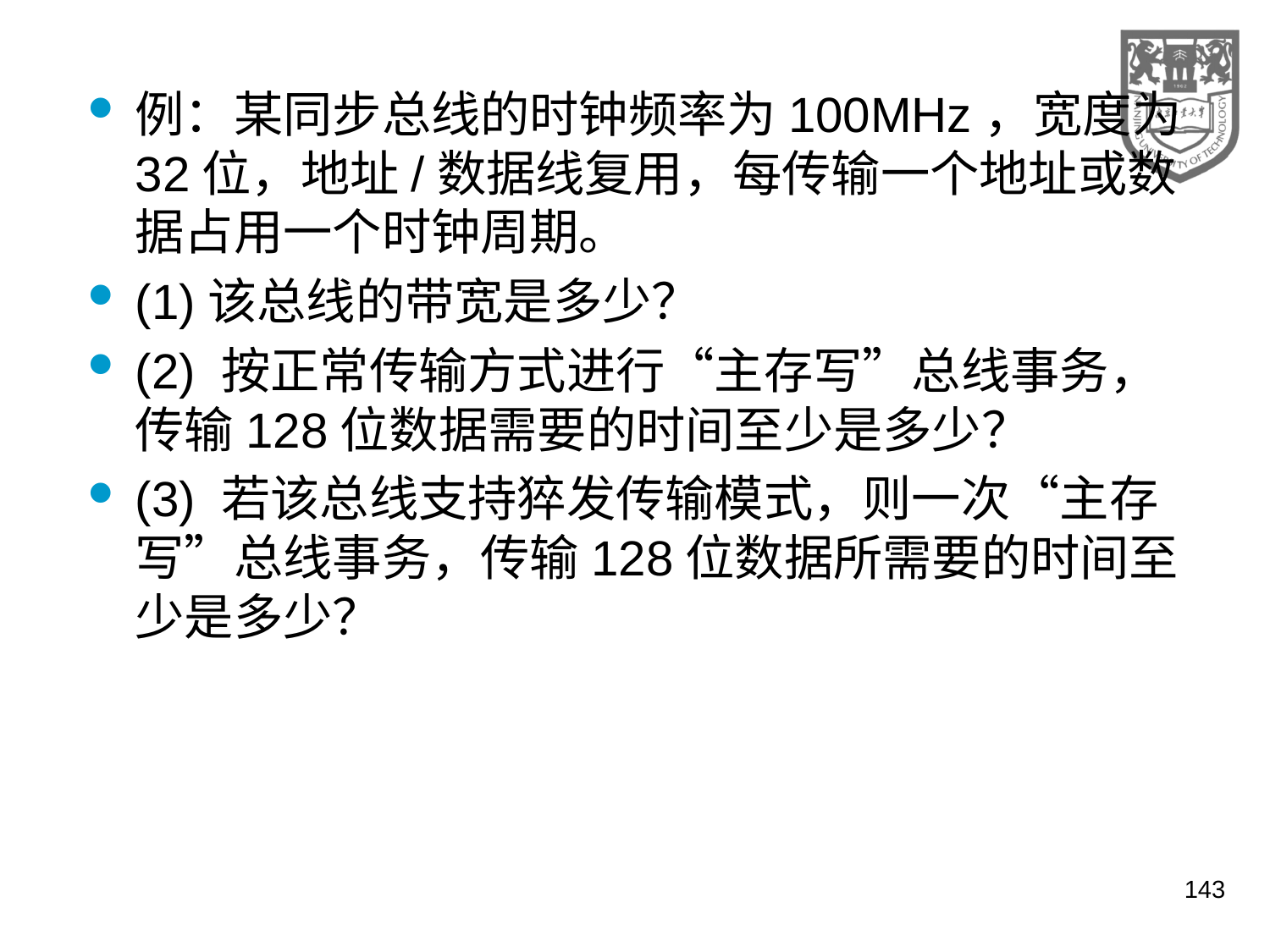

例：某同步总线的时钟频率为100MHz，宽度为32位，地址/数据线复用，每传输一个地址或数据占用一个时钟周期。
(1)该总线的带宽是多少？
(2) 按正常传输方式进行“主存写”总线事务，传输128位数据需要的时间至少是多少？
(3) 若该总线支持猝发传输模式，则一次“主存写”总线事务，传输128位数据所需要的时间至少是多少？
143